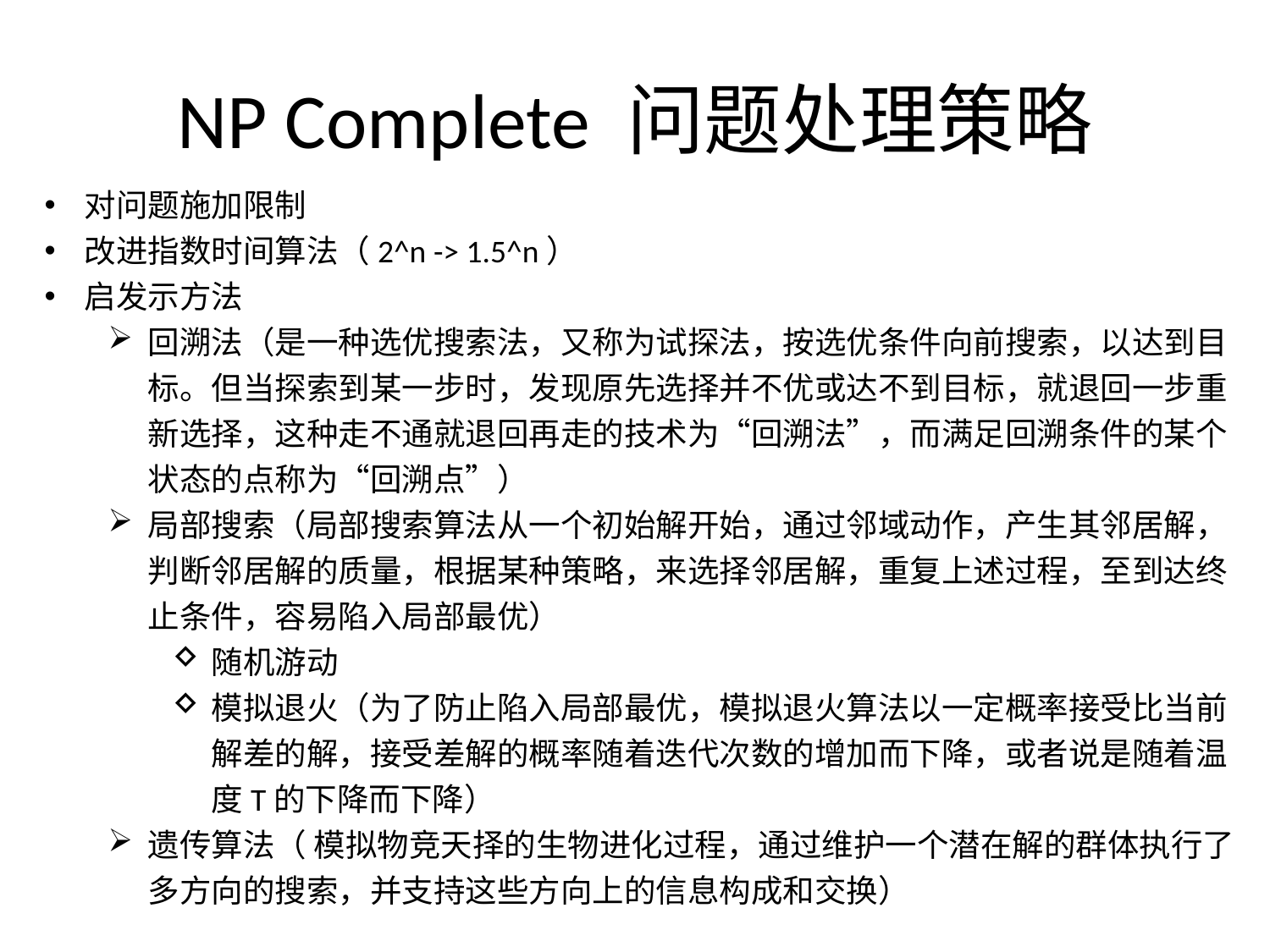

# NP Complete 问题处理策略
对问题施加限制
改进指数时间算法（2^n -> 1.5^n）
启发示方法
回溯法（是一种选优搜索法，又称为试探法，按选优条件向前搜索，以达到目标。但当探索到某一步时，发现原先选择并不优或达不到目标，就退回一步重新选择，这种走不通就退回再走的技术为“回溯法”，而满足回溯条件的某个状态的点称为“回溯点”）
局部搜索（局部搜索算法从一个初始解开始，通过邻域动作，产生其邻居解，判断邻居解的质量，根据某种策略，来选择邻居解，重复上述过程，至到达终止条件，容易陷入局部最优）
随机游动
模拟退火（为了防止陷入局部最优，模拟退火算法以一定概率接受比当前解差的解，接受差解的概率随着迭代次数的增加而下降，或者说是随着温度T的下降而下降）
遗传算法（ 模拟物竞天择的生物进化过程，通过维护一个潜在解的群体执行了多方向的搜索，并支持这些方向上的信息构成和交换）